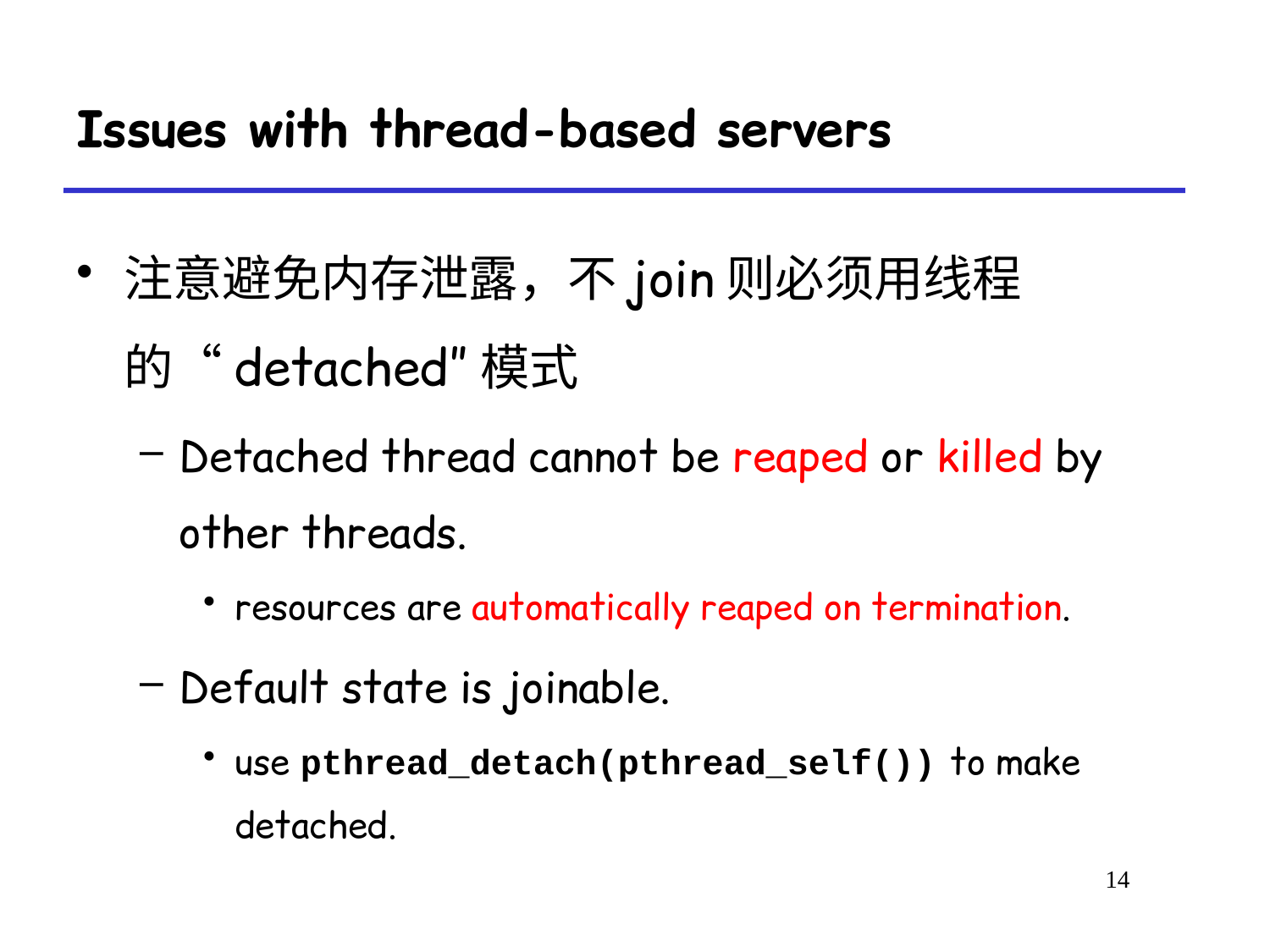

# Issues with thread-based servers
注意避免内存泄露，不join则必须用线程的“detached”模式
Detached thread cannot be reaped or killed by other threads.
resources are automatically reaped on termination.
Default state is joinable.
use pthread_detach(pthread_self()) to make detached.
14